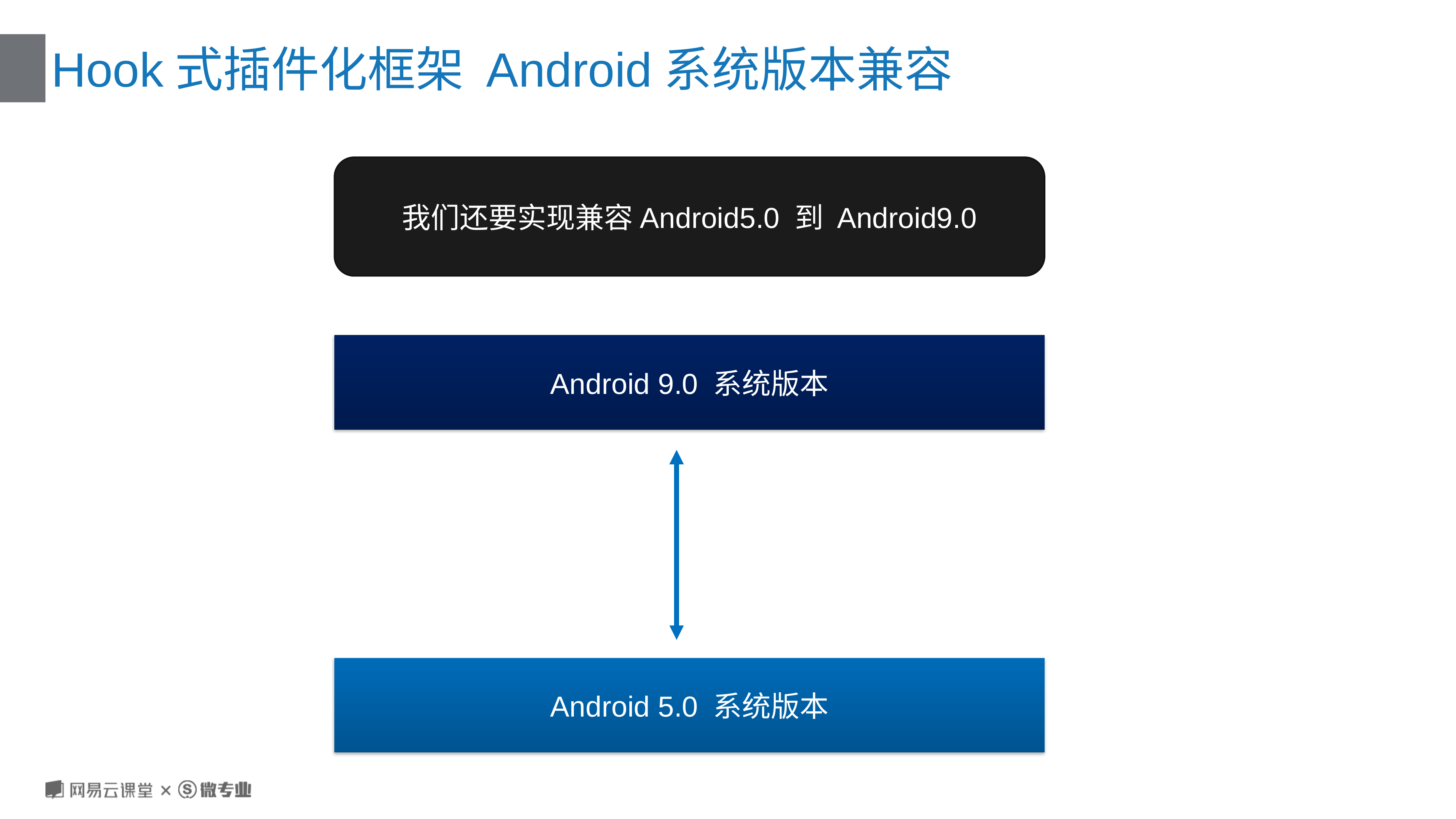

# Hook式插件化框架 Android系统版本兼容
我们还要实现兼容Android5.0 到 Android9.0
Android 9.0 系统版本
Android 5.0 系统版本